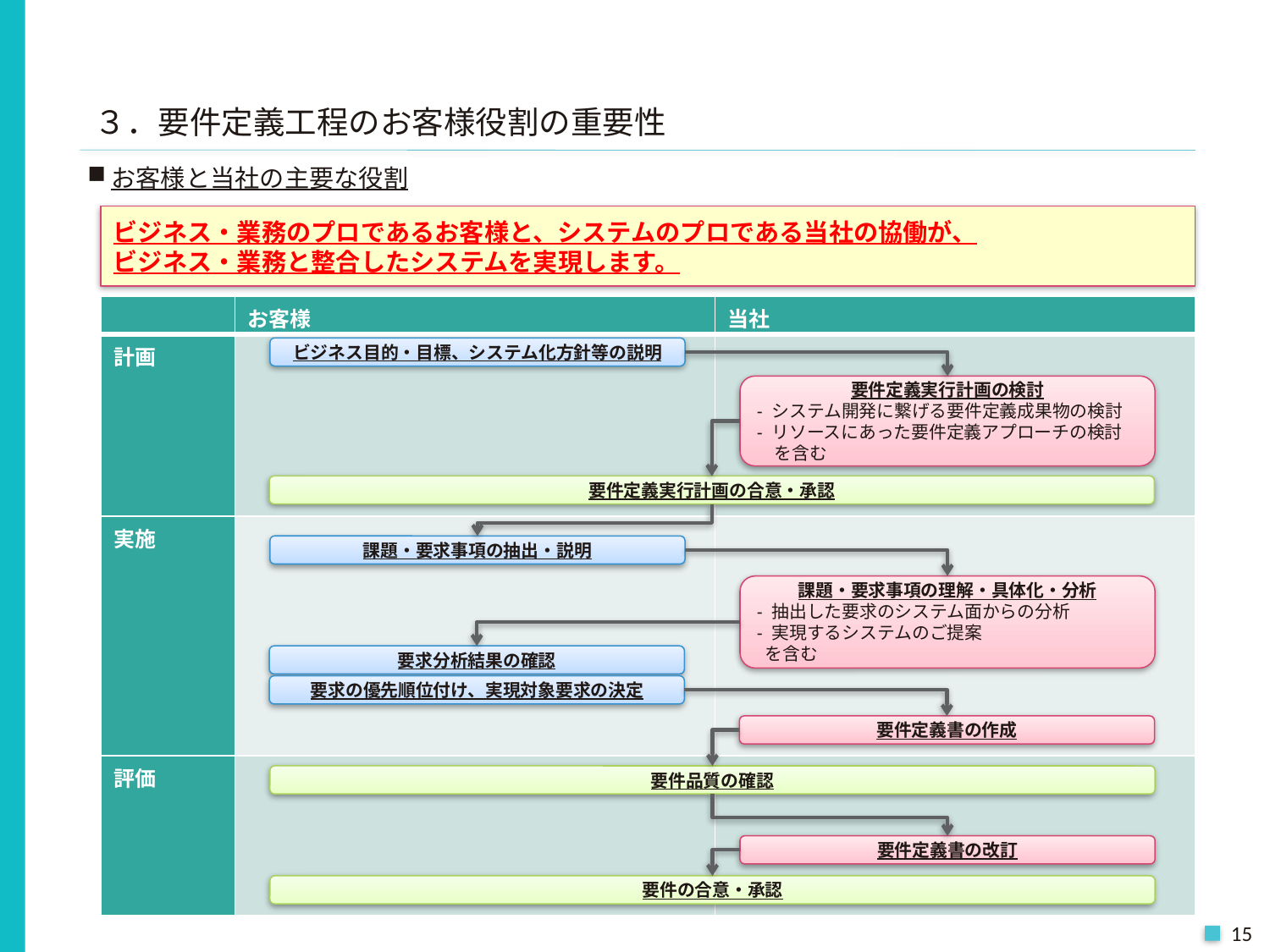

３．要件定義工程のお客様役割の重要性
お客様と当社の主要な役割
ビジネス・業務のプロであるお客様と、システムのプロである当社の協働が、
ビジネス・業務と整合したシステムを実現します。
|  | お客様 | 当社 |
| --- | --- | --- |
| 計画 |  |  |
| 実施 |  |  |
| 評価 |  |  |
ビジネス目的・目標、システム化方針等の説明
要件定義実行計画の検討
- システム開発に繋げる要件定義成果物の検討
- リソースにあった要件定義アプローチの検討
　を含む
要件定義実行計画の合意・承認
課題・要求事項の抽出・説明
課題・要求事項の理解・具体化・分析
- 抽出した要求のシステム面からの分析
- 実現するシステムのご提案
  を含む
要求分析結果の確認
要求の優先順位付け、実現対象要求の決定
要件定義書の作成
要件品質の確認
要件定義書の改訂
要件の合意・承認
15